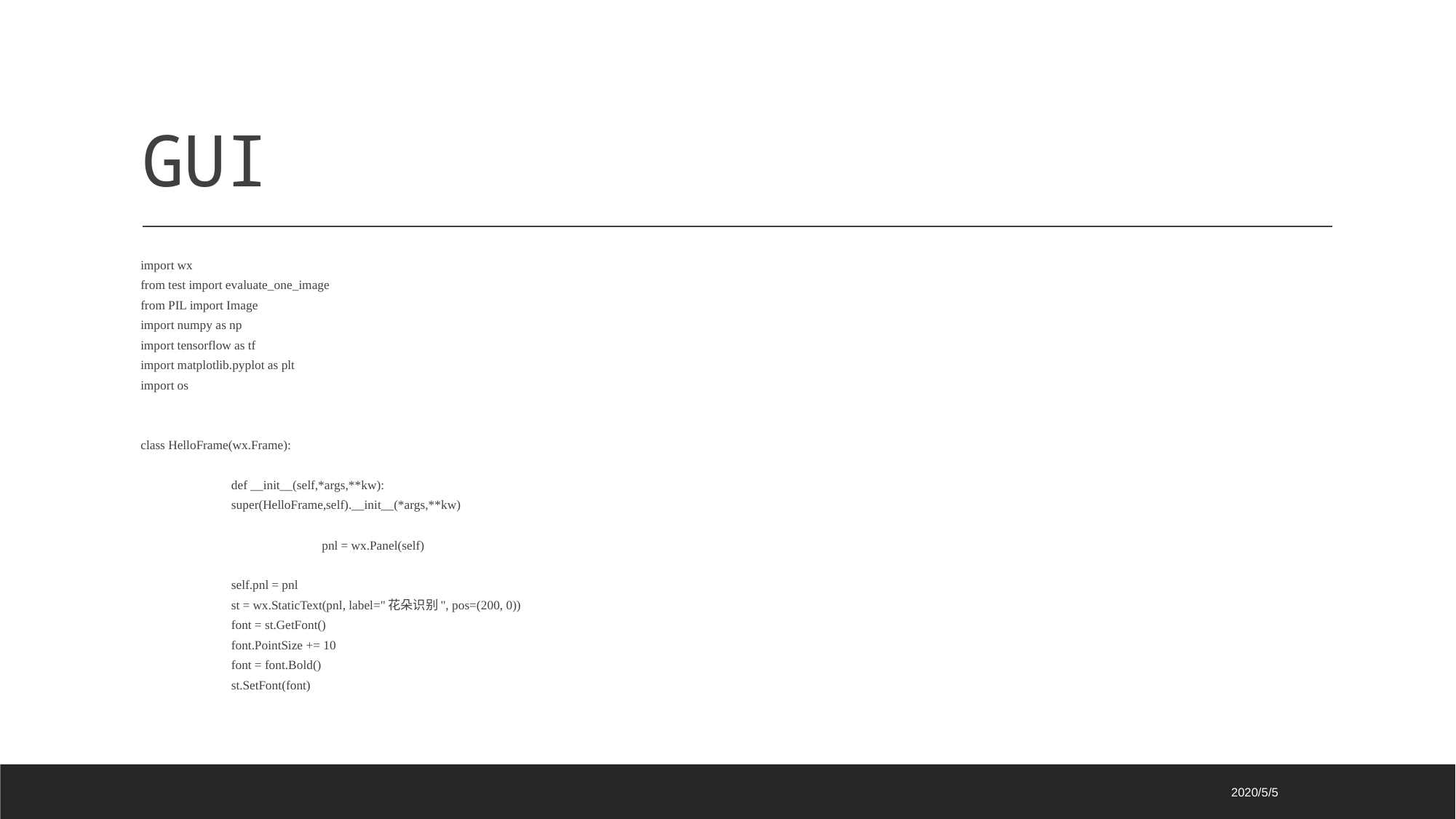

# GUI
import wx
from test import evaluate_one_image
from PIL import Image
import numpy as np
import tensorflow as tf
import matplotlib.pyplot as plt
import os

class HelloFrame(wx.Frame):

 	def __init__(self,*args,**kw):
        		super(HelloFrame,self).__init__(*args,**kw)

       	 	pnl = wx.Panel(self)

        		self.pnl = pnl
        		st = wx.StaticText(pnl, label="花朵识别", pos=(200, 0))
        		font = st.GetFont()
        		font.PointSize += 10
        		font = font.Bold()
        		st.SetFont(font)
2020/5/5